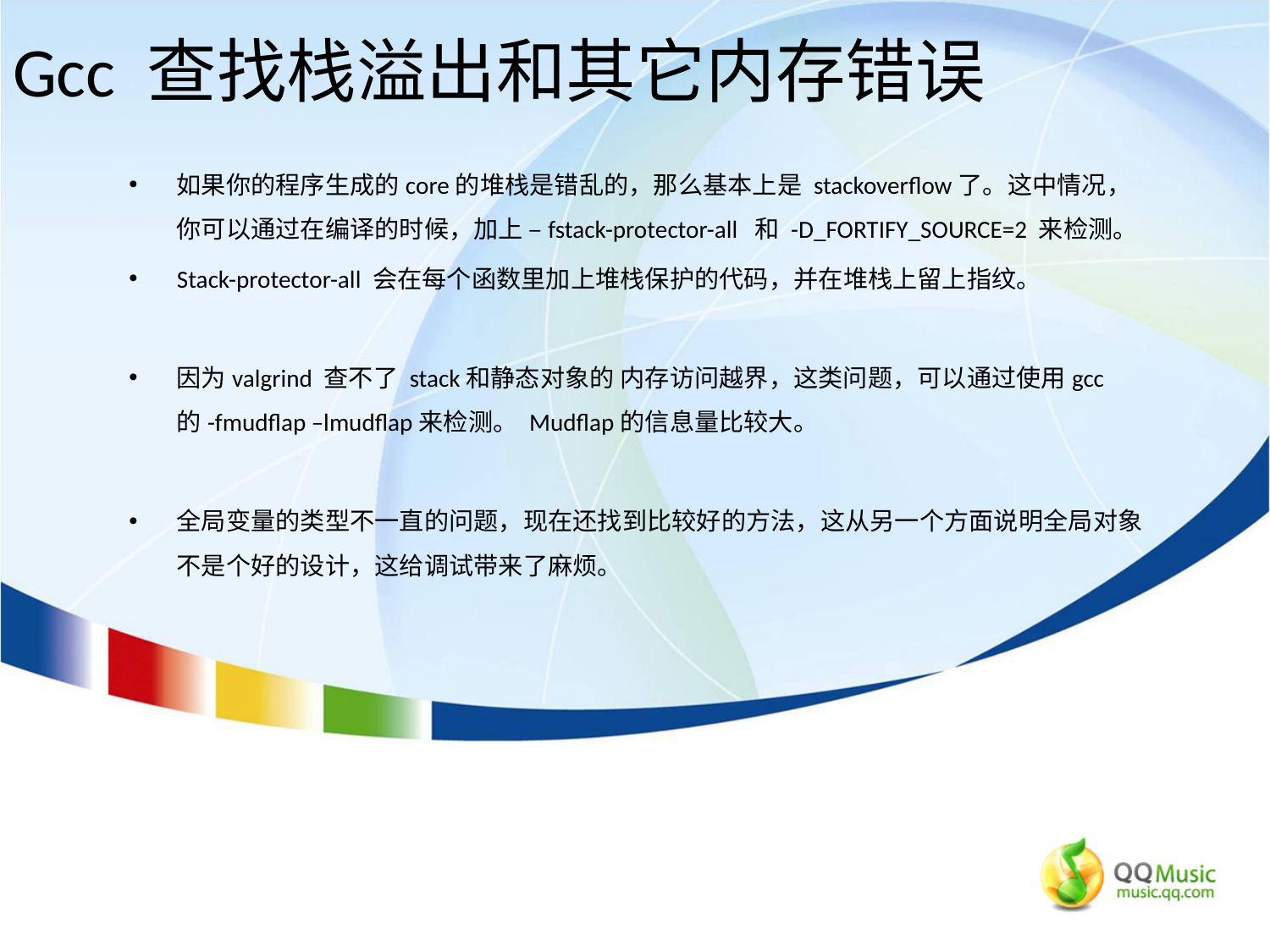

Gcc 查找栈溢出和其它内存错误
如果你的程序生成的core的堆栈是错乱的，那么基本上是 stackoverflow了。这中情况，你可以通过在编译的时候，加上 –fstack-protector-all  和 -D_FORTIFY_SOURCE=2 来检测。
Stack-protector-all 会在每个函数里加上堆栈保护的代码，并在堆栈上留上指纹。

因为valgrind 查不了 stack和静态对象的 内存访问越界，这类问题，可以通过使用gcc 的-fmudflap –lmudflap来检测。 Mudflap的信息量比较大。

全局变量的类型不一直的问题，现在还找到比较好的方法，这从另一个方面说明全局对象不是个好的设计，这给调试带来了麻烦。